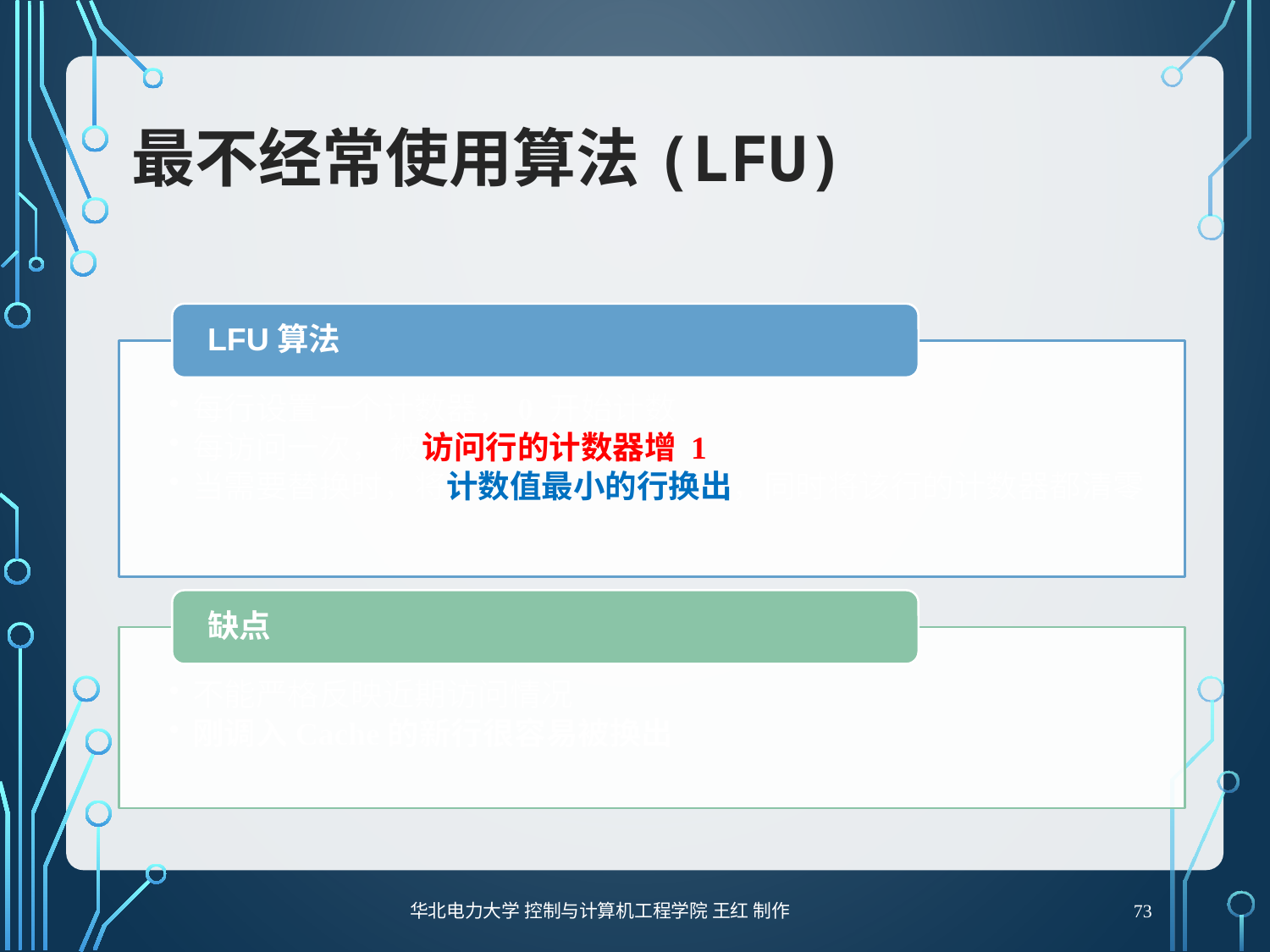

# 最不经常使用算法(LFU)
每行设置一个计数器，0 开始计数
每访问一次， 被访问行的计数器增 1
当需要替换时，将计数值最小的行换出，同时将该行的计数器都清零
LFU算法
不能严格反映近期访问情况
刚调入Cache的新行很容易被换出
缺点
73
华北电力大学 控制与计算机工程学院 王红 制作